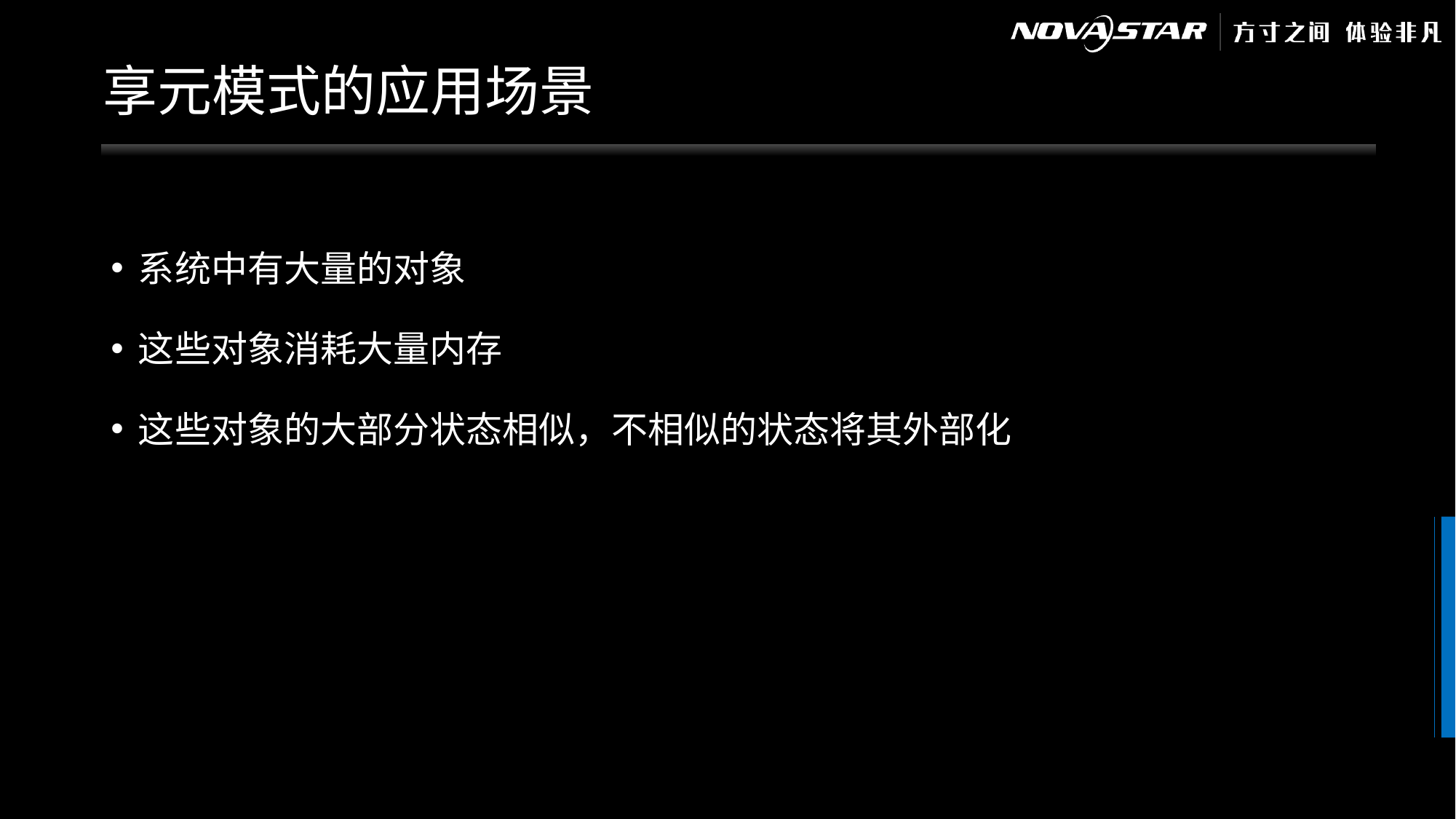

# 享元模式的应用场景

系统中有大量的对象
这些对象消耗大量内存
这些对象的大部分状态相似，不相似的状态将其外部化